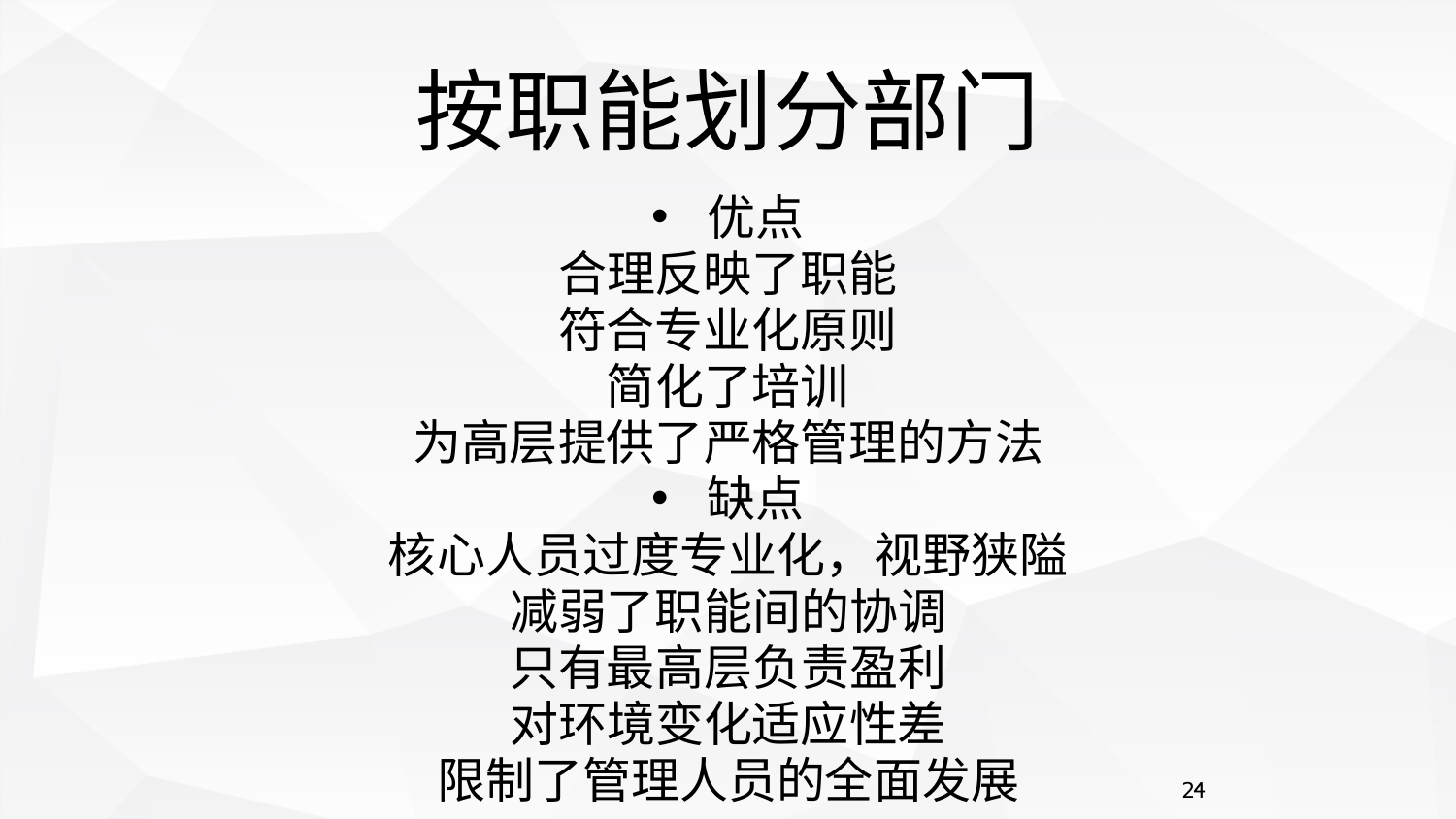

# 按职能划分部门
优点
合理反映了职能
符合专业化原则
简化了培训
为高层提供了严格管理的方法
缺点
核心人员过度专业化，视野狭隘
减弱了职能间的协调
只有最高层负责盈利
对环境变化适应性差
限制了管理人员的全面发展
24